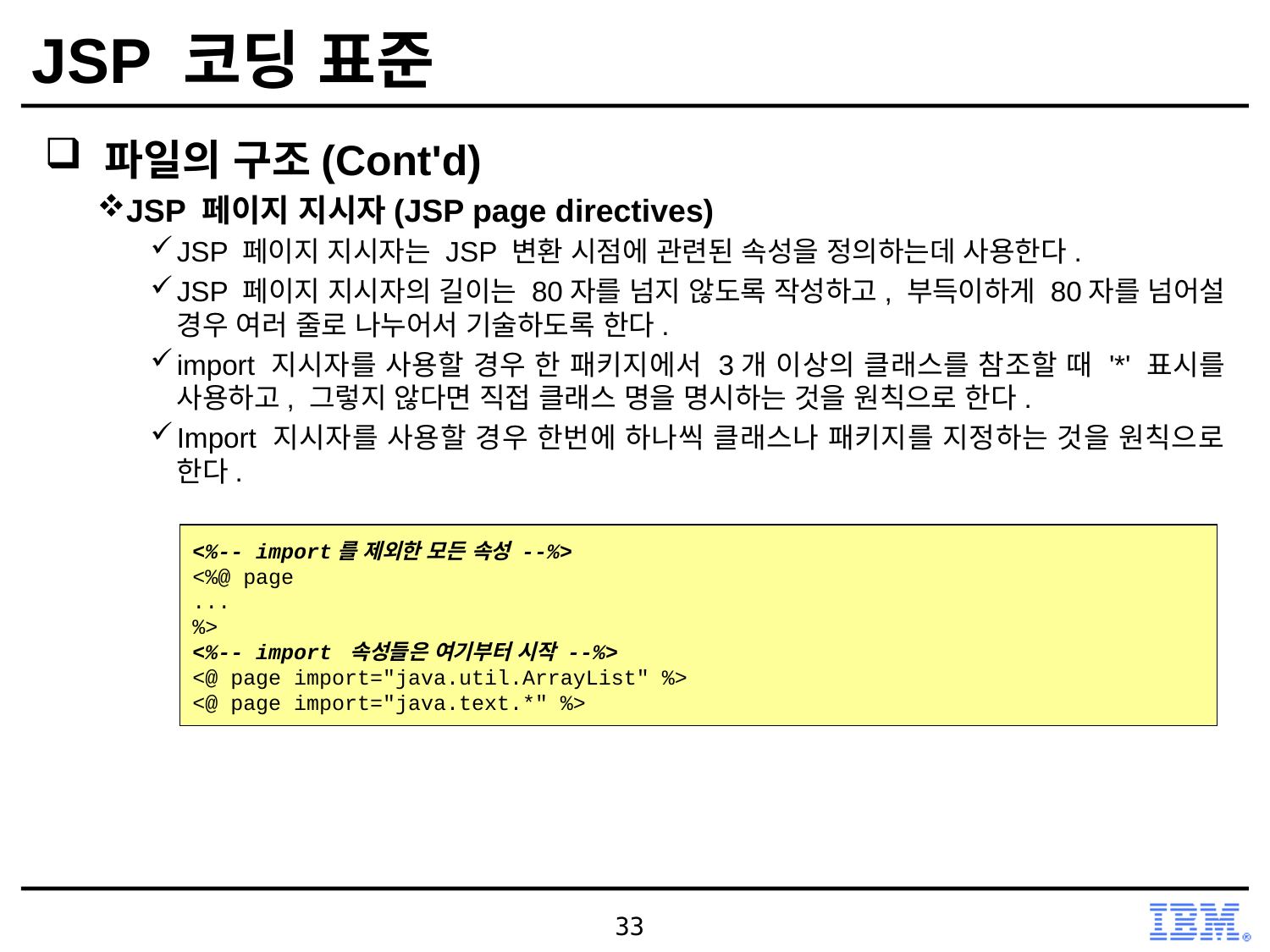

# JSP 코딩 표준
 파일의 구조(Cont'd)
JSP 페이지 지시자(JSP page directives)
JSP 페이지 지시자는 JSP 변환 시점에 관련된 속성을 정의하는데 사용한다.
JSP 페이지 지시자의 길이는 80자를 넘지 않도록 작성하고, 부득이하게 80자를 넘어설 경우 여러 줄로 나누어서 기술하도록 한다.
import 지시자를 사용할 경우 한 패키지에서 3개 이상의 클래스를 참조할 때 '*' 표시를 사용하고, 그렇지 않다면 직접 클래스 명을 명시하는 것을 원칙으로 한다.
Import 지시자를 사용할 경우 한번에 하나씩 클래스나 패키지를 지정하는 것을 원칙으로 한다.

<%-- import를 제외한 모든 속성 --%>
<%@ page
...
%>
<%-- import 속성들은 여기부터 시작 --%>
<@ page import="java.util.ArrayList" %>
<@ page import="java.text.*" %>
33